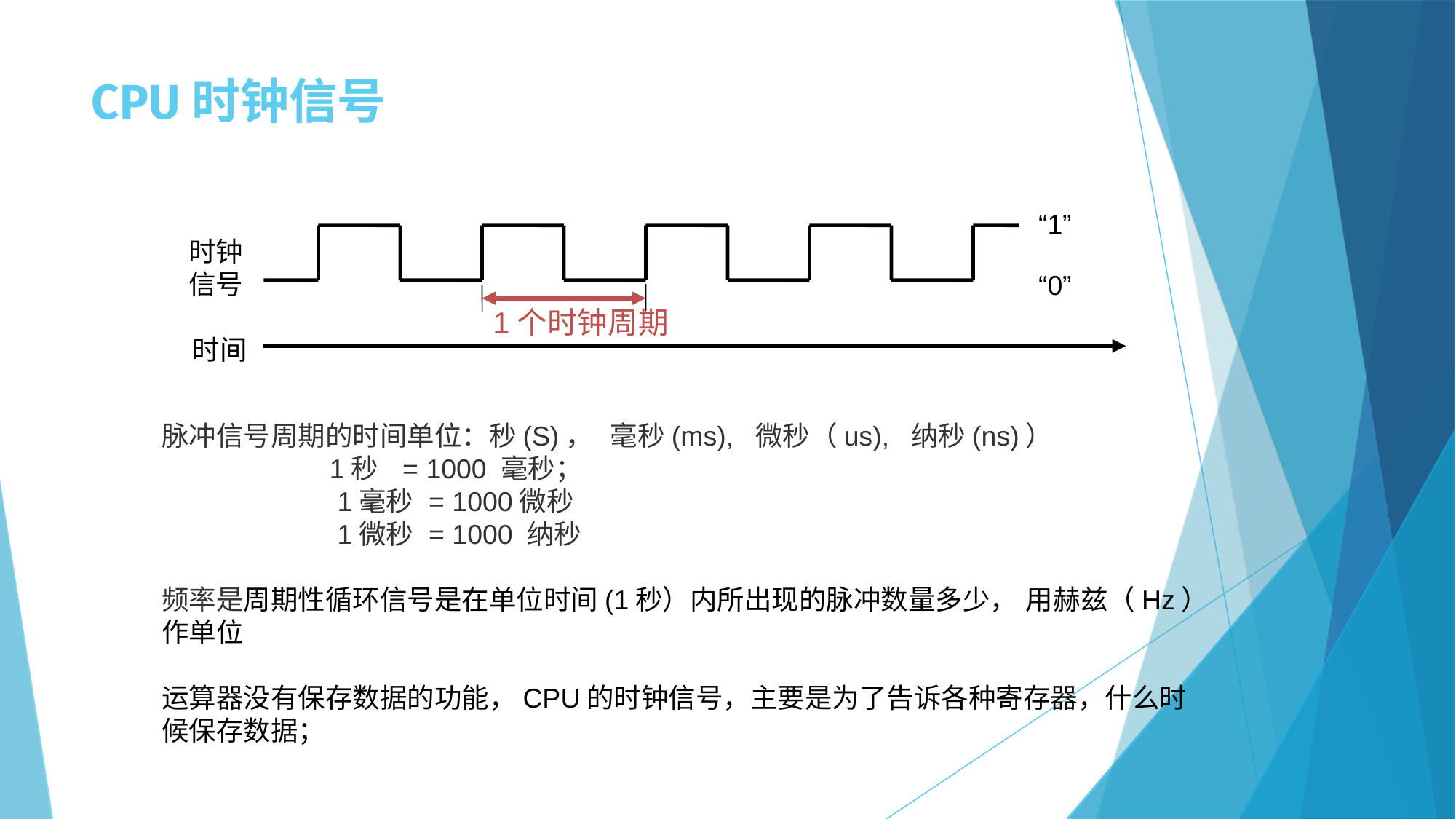

CPU时钟信号
“1”

时钟信号
“0”

1个时钟周期

时间
脉冲信号周期的时间单位：秒(S)，  毫秒(ms),  微秒（us),  纳秒(ns)）
                      1秒  = 1000 毫秒；
                       1毫秒 = 1000微秒
                       1微秒 = 1000 纳秒

频率是周期性循环信号是在单位时间(1秒）内所出现的脉冲数量多少， 用赫兹（Hz）作单位

运算器没有保存数据的功能，CPU的时钟信号，主要是为了告诉各种寄存器，什么时候保存数据；